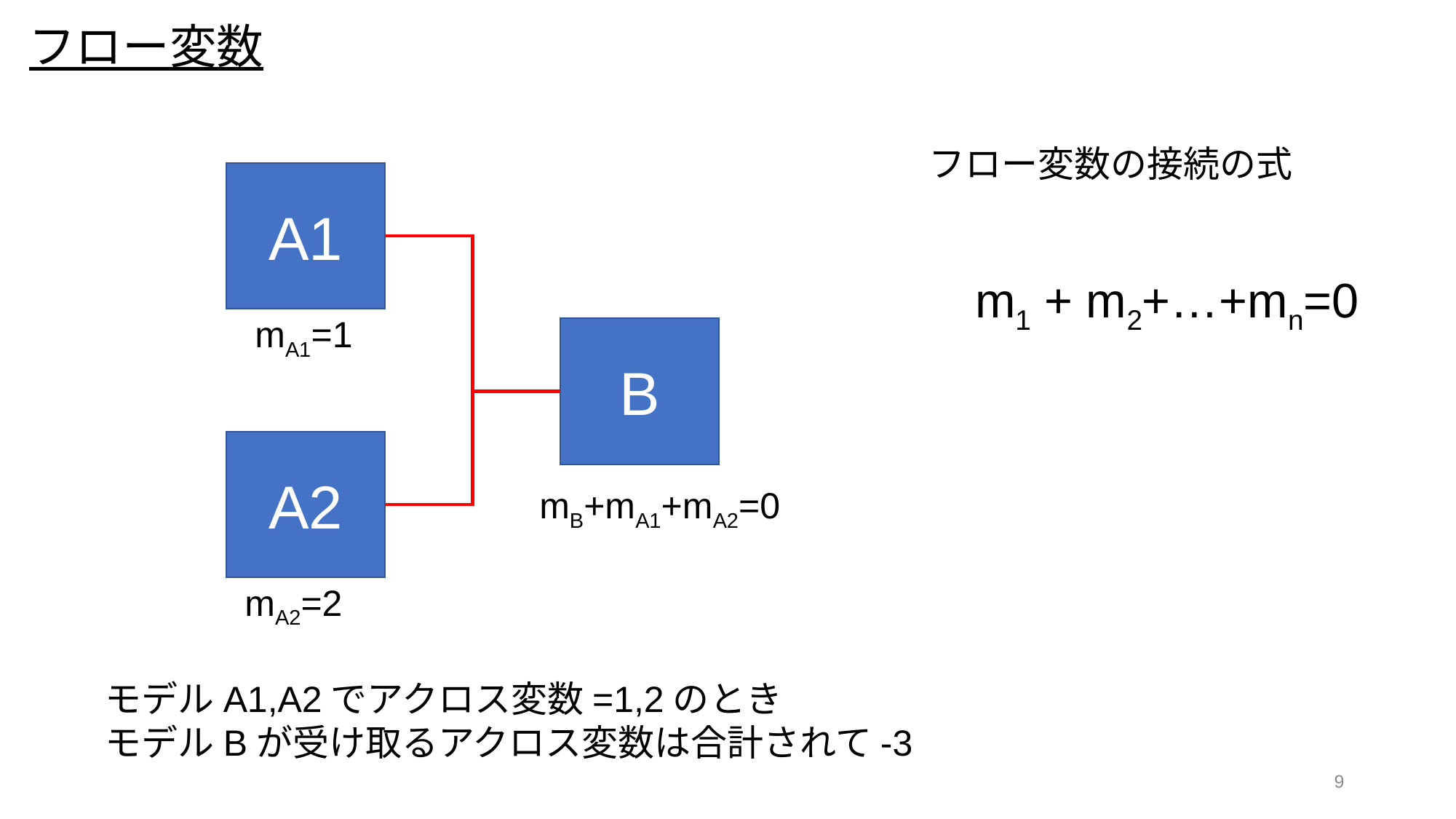

フロー変数
フロー変数の接続の式
A1
m1 + m2+…+mn=0
mA1=1
B
A2
mB+mA1+mA2=0
mA2=2
モデルA1,A2でアクロス変数=1,2のとき
モデルBが受け取るアクロス変数は合計されて-3
9